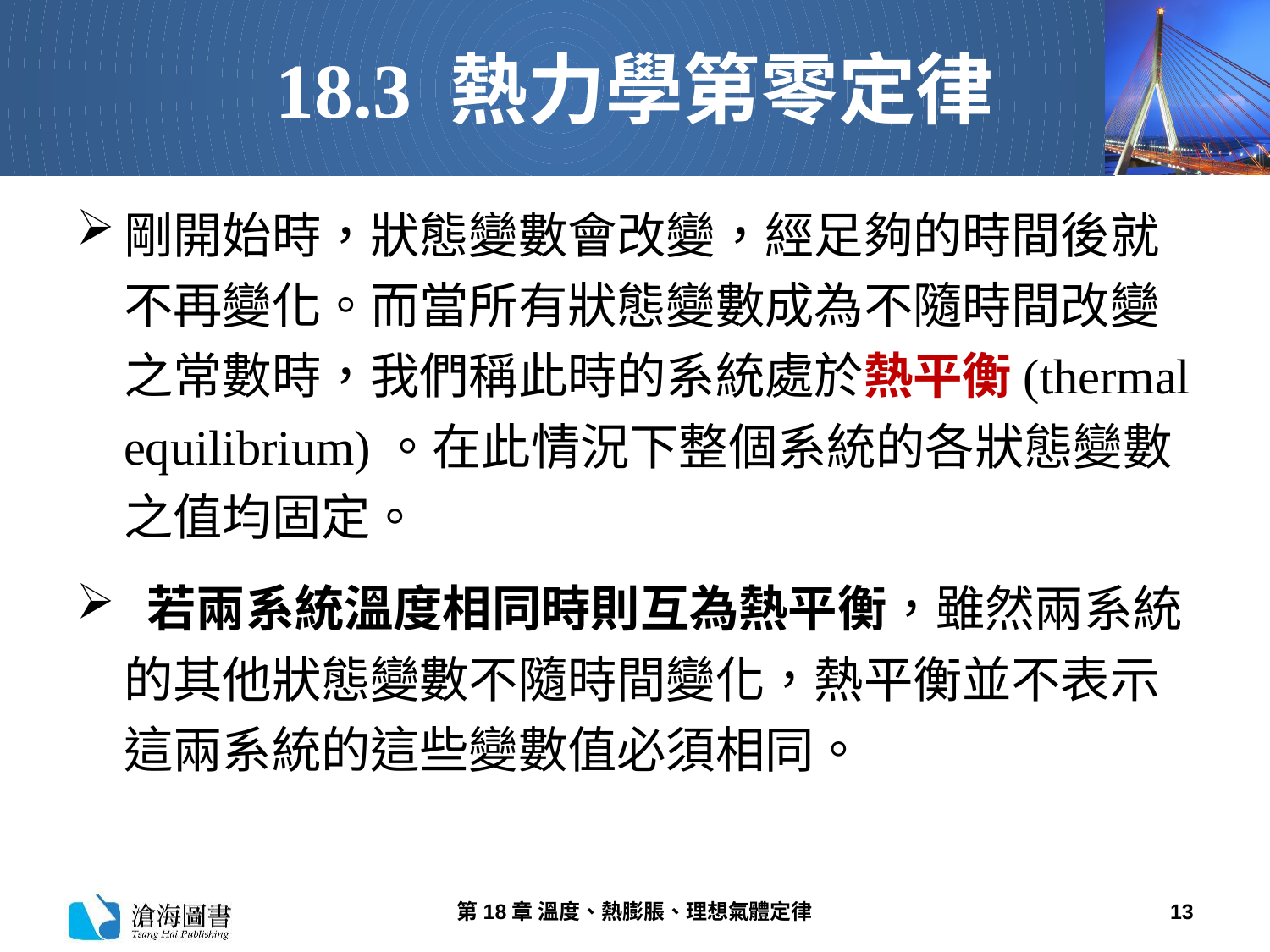

# 18.3 熱力學第零定律
剛開始時，狀態變數會改變，經足夠的時間後就不再變化。而當所有狀態變數成為不隨時間改變之常數時，我們稱此時的系統處於熱平衡(thermal equilibrium)。在此情況下整個系統的各狀態變數之值均固定。
 若兩系統溫度相同時則互為熱平衡，雖然兩系統的其他狀態變數不隨時間變化，熱平衡並不表示這兩系統的這些變數值必須相同。
第18章 溫度、熱膨脹、理想氣體定律
13